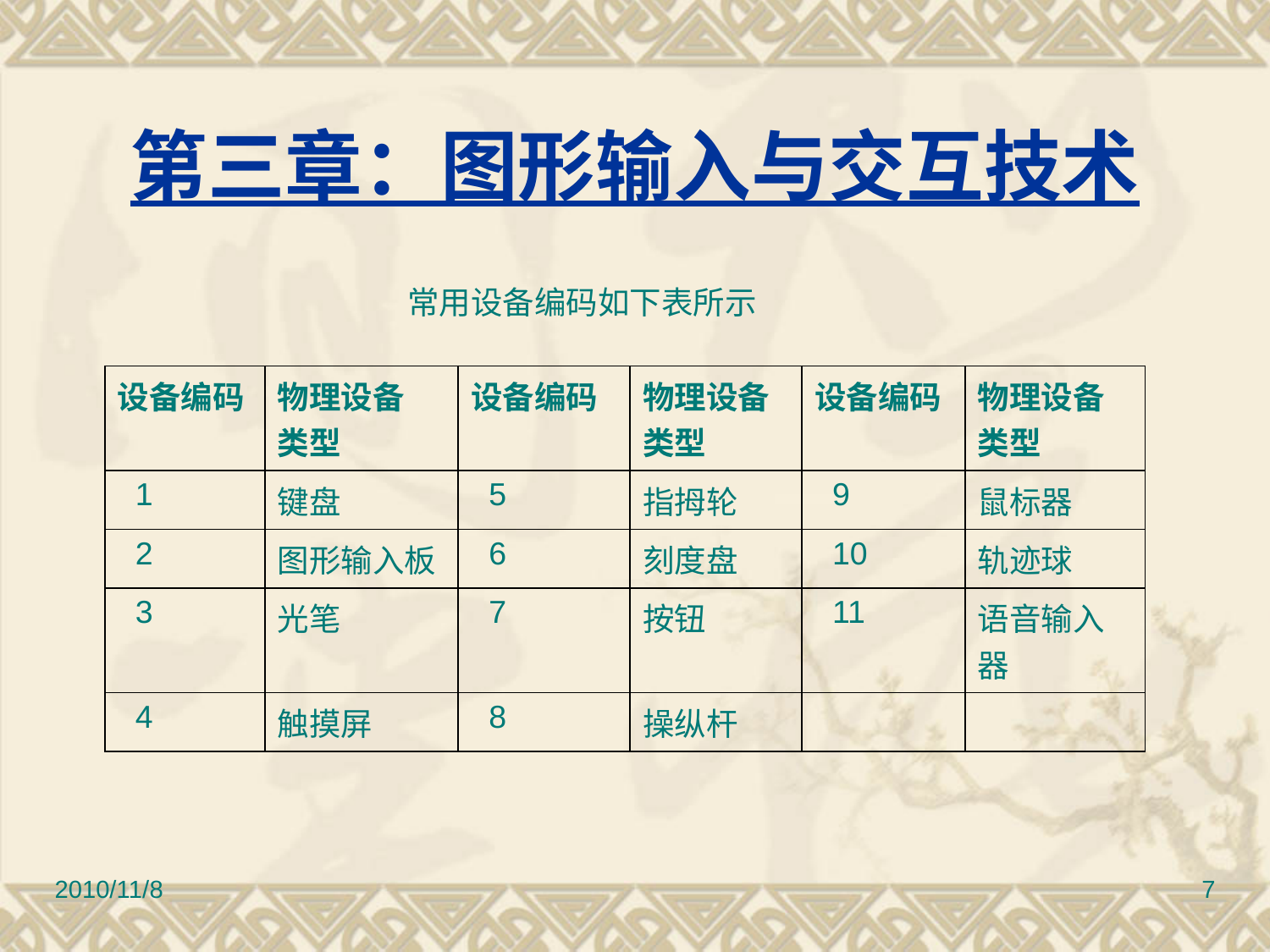

# 第三章：图形输入与交互技术
  常用设备编码如下表所示

| 设备编码 | 物理设备 类型 | 设备编码 | 物理设备类型 | 设备编码 | 物理设备类型 |
| --- | --- | --- | --- | --- | --- |
| 1 | 键盘 | 5 | 指拇轮 | 9 | 鼠标器 |
| 2 | 图形输入板 | 6 | 刻度盘 | 10 | 轨迹球 |
| 3 | 光笔 | 7 | 按钮 | 11 | 语音输入器 |
| 4 | 触摸屏 | 8 | 操纵杆 |  |  |
2010/11/8
7